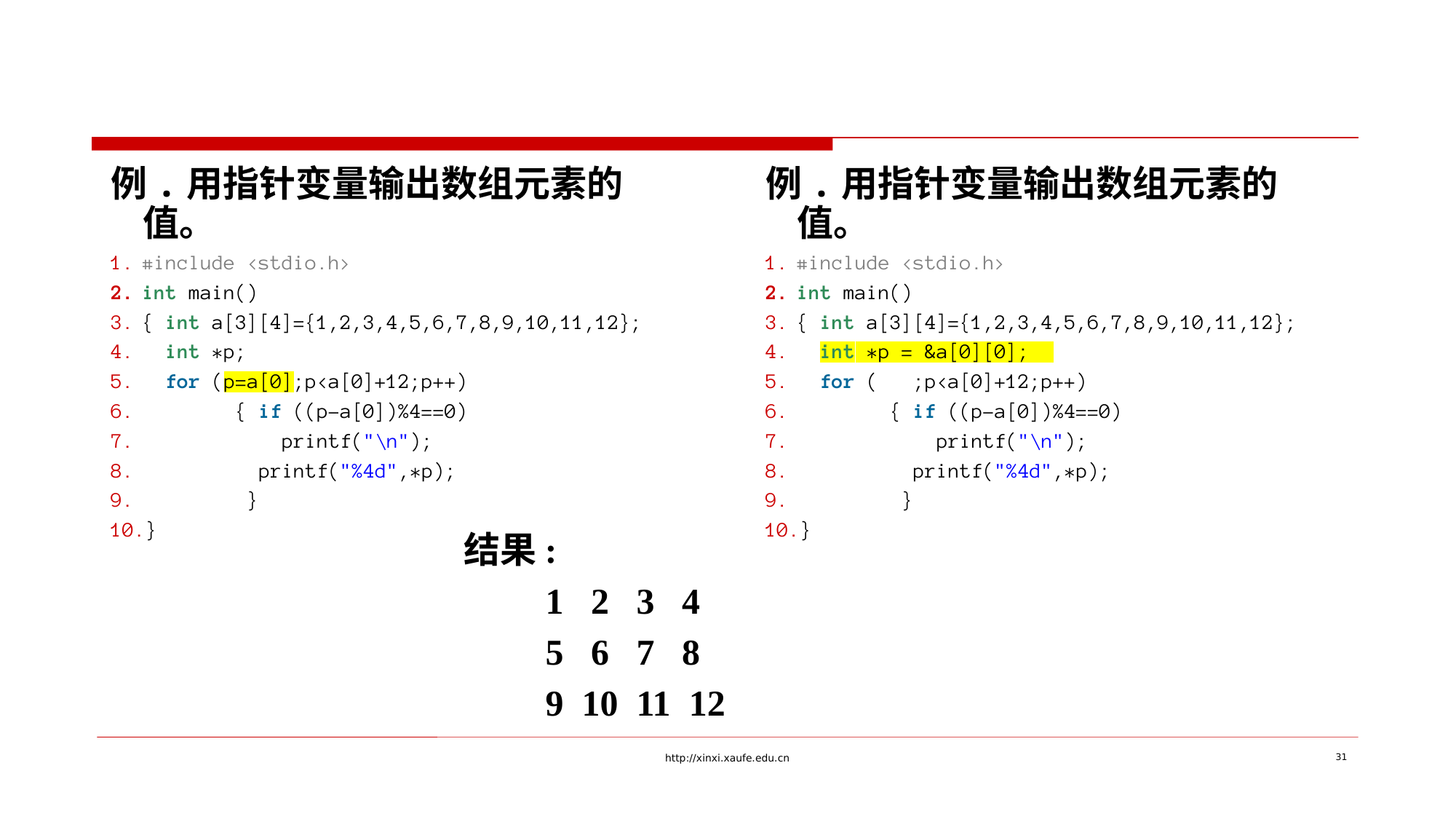

例.用指针变量输出数组元素的值。
#include <stdio.h>
int main()
{ int a[3][4]={1,2,3,4,5,6,7,8,9,10,11,12};
  int *p = &a[0][0];
  for (   ;p<a[0]+12;p++)
        { if ((p-a[0])%4==0)
            printf("\n");
          printf("%4d",*p);
         }
}

例.用指针变量输出数组元素的值。
#include <stdio.h>
int main()
{ int a[3][4]={1,2,3,4,5,6,7,8,9,10,11,12};
  int *p;
  for (p=a[0];p<a[0]+12;p++)
        { if ((p-a[0])%4==0)
            printf("\n");
          printf("%4d",*p);
         }
}

结果:
         1   2   3   4
         5   6   7   8
         9  10  11  12
http://xinxi.xaufe.edu.cn
31